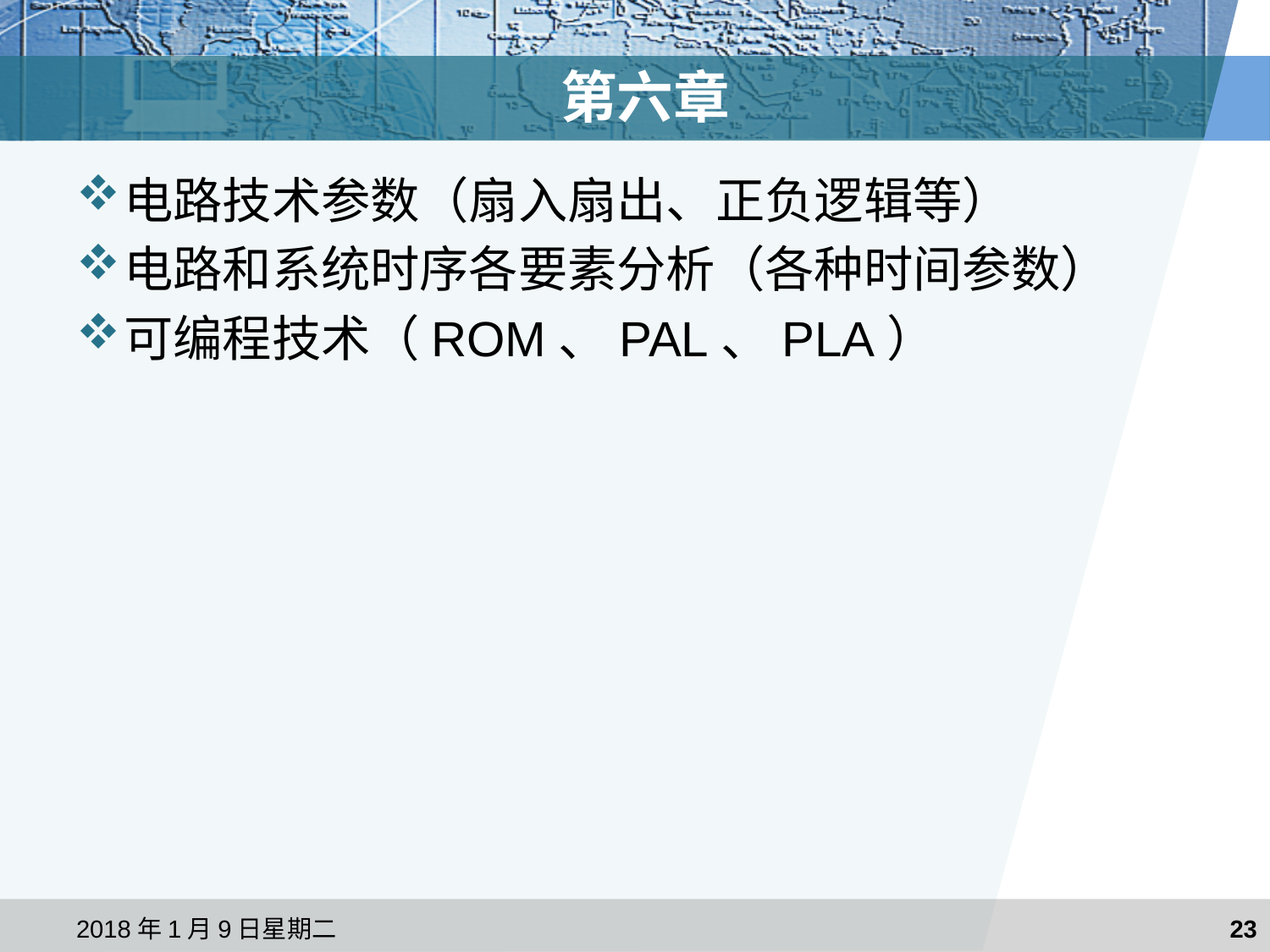

# 第六章
电路技术参数（扇入扇出、正负逻辑等）
电路和系统时序各要素分析（各种时间参数）
可编程技术（ROM、PAL、PLA）

2018年1月9日星期二
23